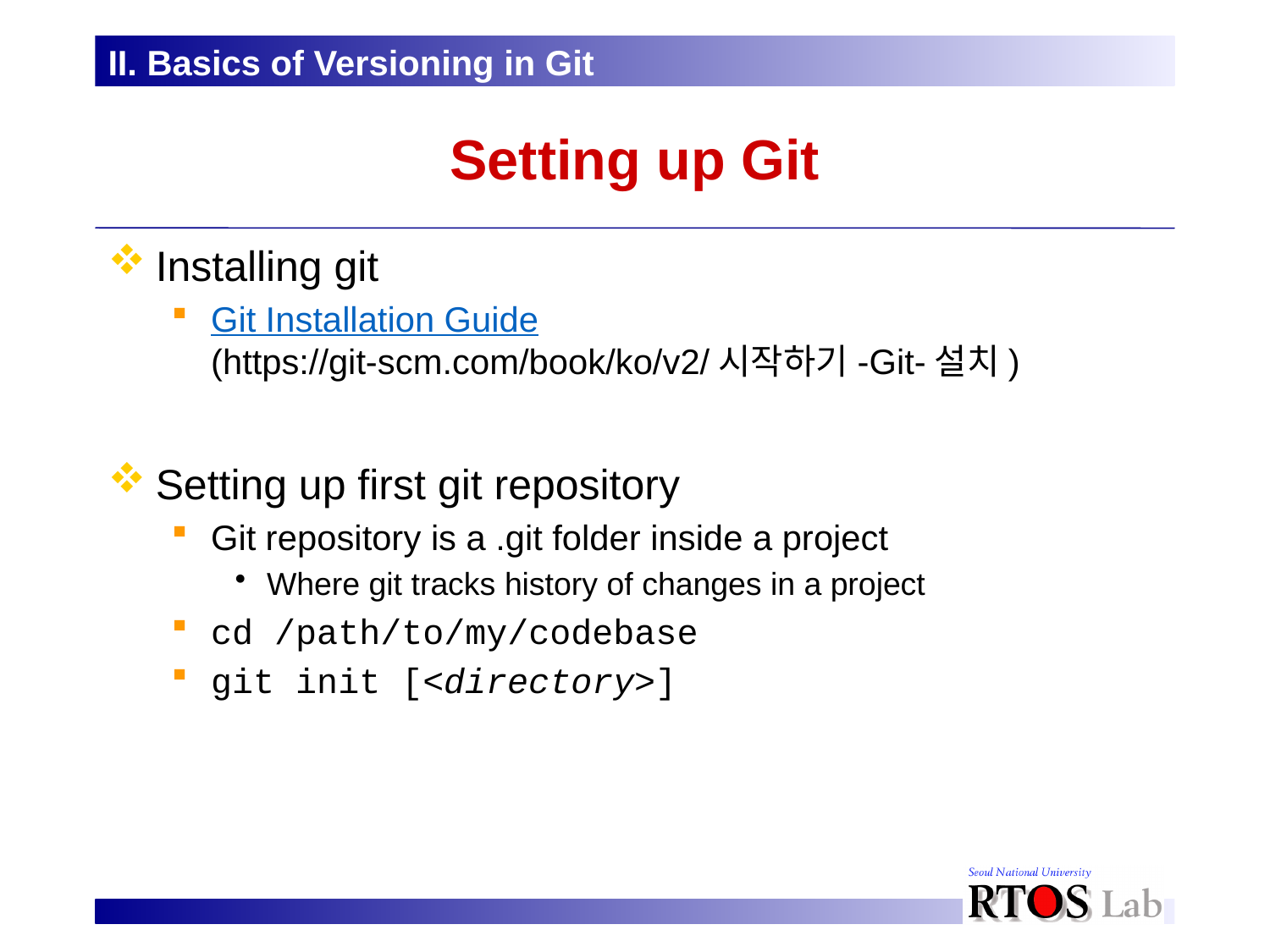

II. Basics of Versioning in Git
# Setting up Git
Installing git
Git Installation Guide
(https://git-scm.com/book/ko/v2/시작하기-Git-설치)

Setting up first git repository
Git repository is a .git folder inside a project
Where git tracks history of changes in a project
cd /path/to/my/codebase
git init [<directory>]